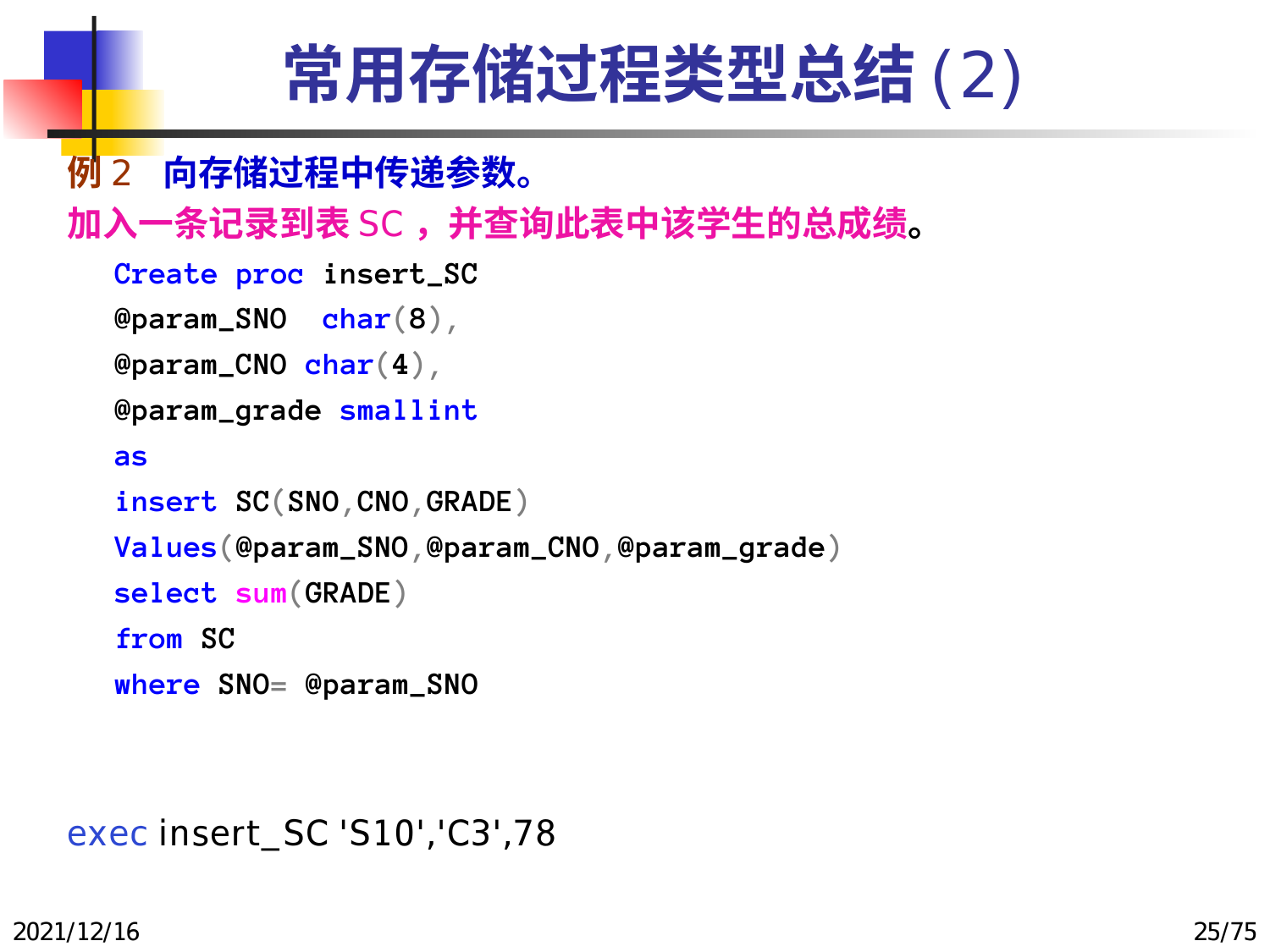

# 常用存储过程类型总结(2)
例2  向存储过程中传递参数。
加入一条记录到表SC，并查询此表中该学生的总成绩。
Create proc insert_SC
@param_SNO  char(8),
@param_CNO char(4),
@param_grade smallint
as
insert SC(SNO,CNO,GRADE)
Values(@param_SNO,@param_CNO,@param_grade)
select sum(GRADE)
from SC
where SNO= @param_SNO

exec insert_SC 'S10','C3',78
2021/12/16
25/75